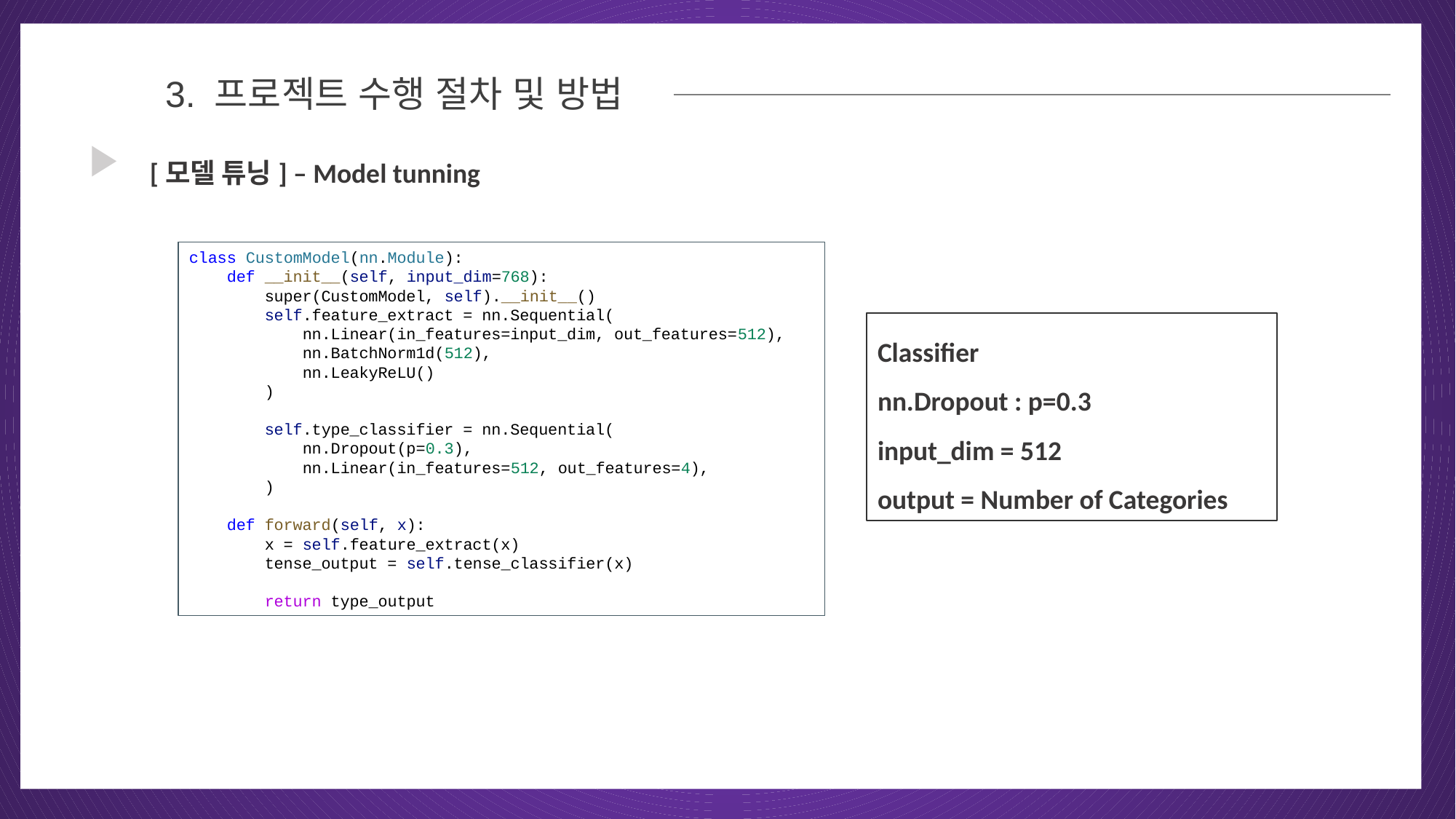

우리는 사용자와 게임에 대한 더 많은 세부 사항을 공유하고 직접 게임을 소개 할 것이다.
03
3. 프로젝트 수행 절차 및 방법
▶
[모델 튜닝] – Model tunning
class CustomModel(nn.Module):
    def __init__(self, input_dim=768):
        super(CustomModel, self).__init__()
        self.feature_extract = nn.Sequential(
            nn.Linear(in_features=input_dim, out_features=512),
            nn.BatchNorm1d(512),
            nn.LeakyReLU()
        )
        self.type_classifier = nn.Sequential(
            nn.Dropout(p=0.3),
            nn.Linear(in_features=512, out_features=4),
        )

    def forward(self, x):
        x = self.feature_extract(x)
        tense_output = self.tense_classifier(x)

        return type_output
Classifier
nn.Dropout : p=0.3
input_dim = 512
output = Number of Categories